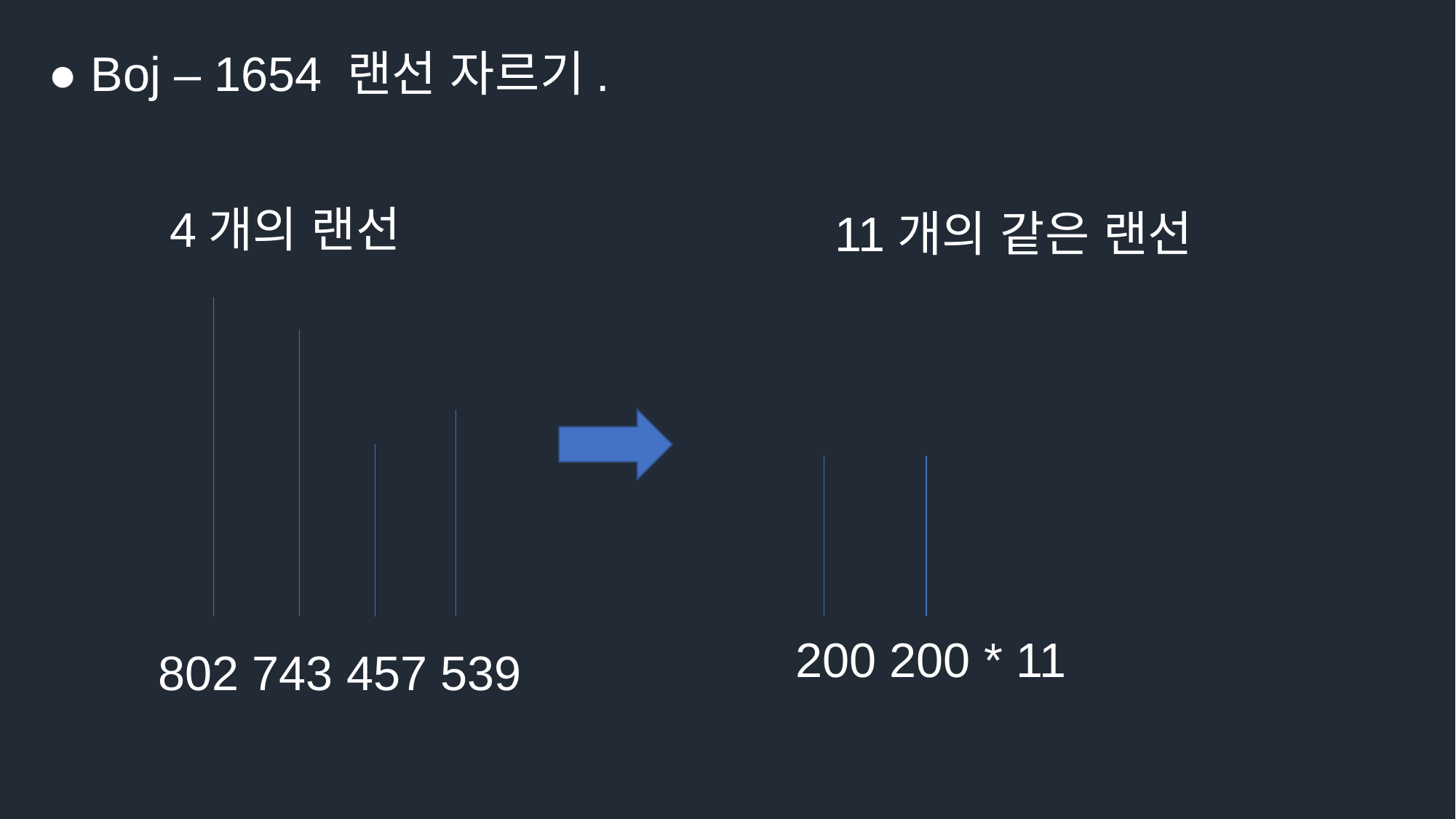

● Boj – 1654 랜선 자르기.
4개의 랜선
11개의 같은 랜선

200 200 * 11
802 743 457 539